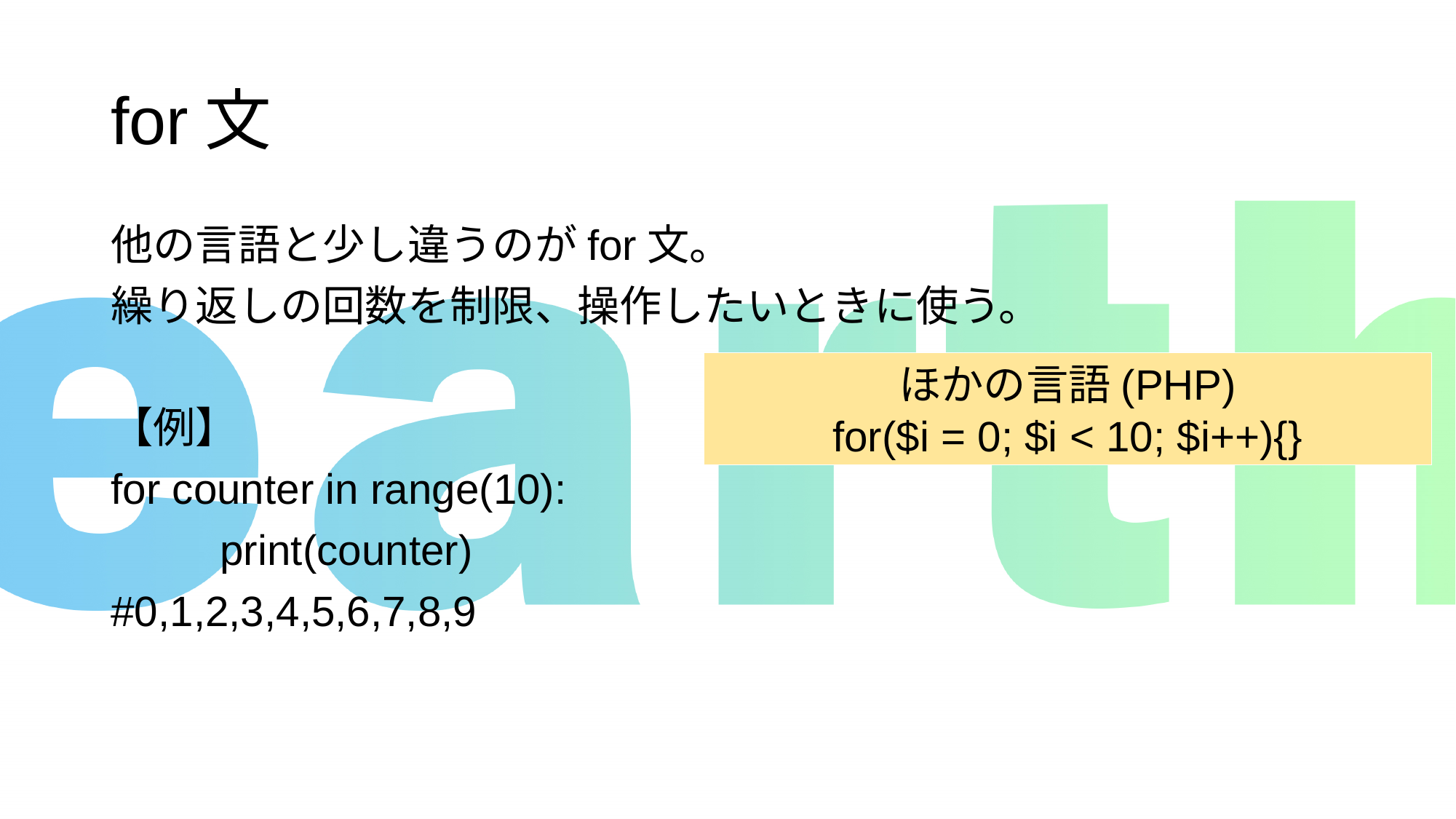

# for文
他の言語と少し違うのがfor文。
繰り返しの回数を制限、操作したいときに使う。

【例】
for counter in range(10):
	print(counter)
#0,1,2,3,4,5,6,7,8,9
ほかの言語(PHP)
for($i = 0; $i < 10; $i++){}